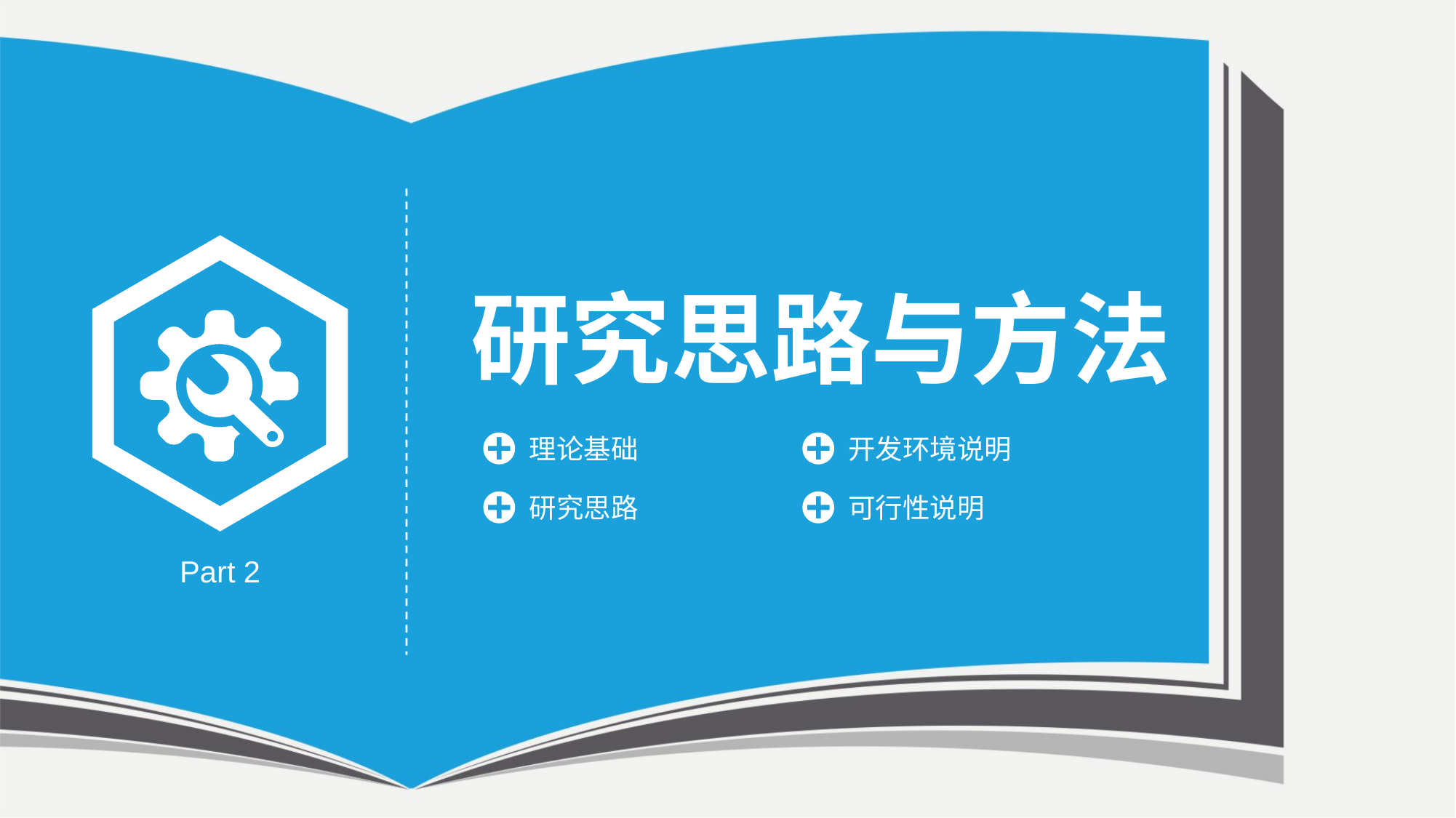

研究思路与方法

开发环境说明
理论基础

研究思路
可行性说明

Part 2